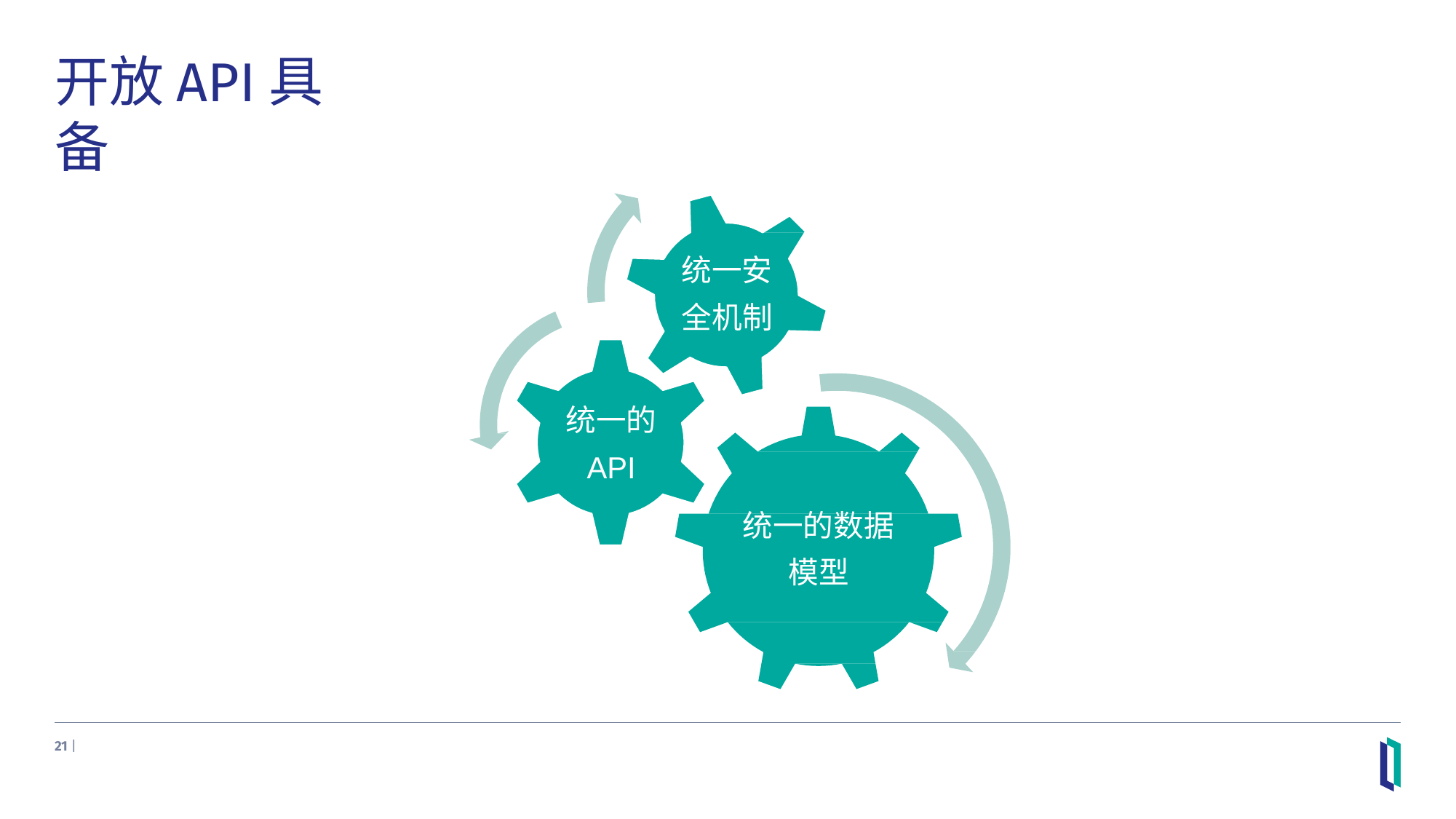

# 开放API具备

统一安 全机制

统一的
API
统一的数据 模型

21 |